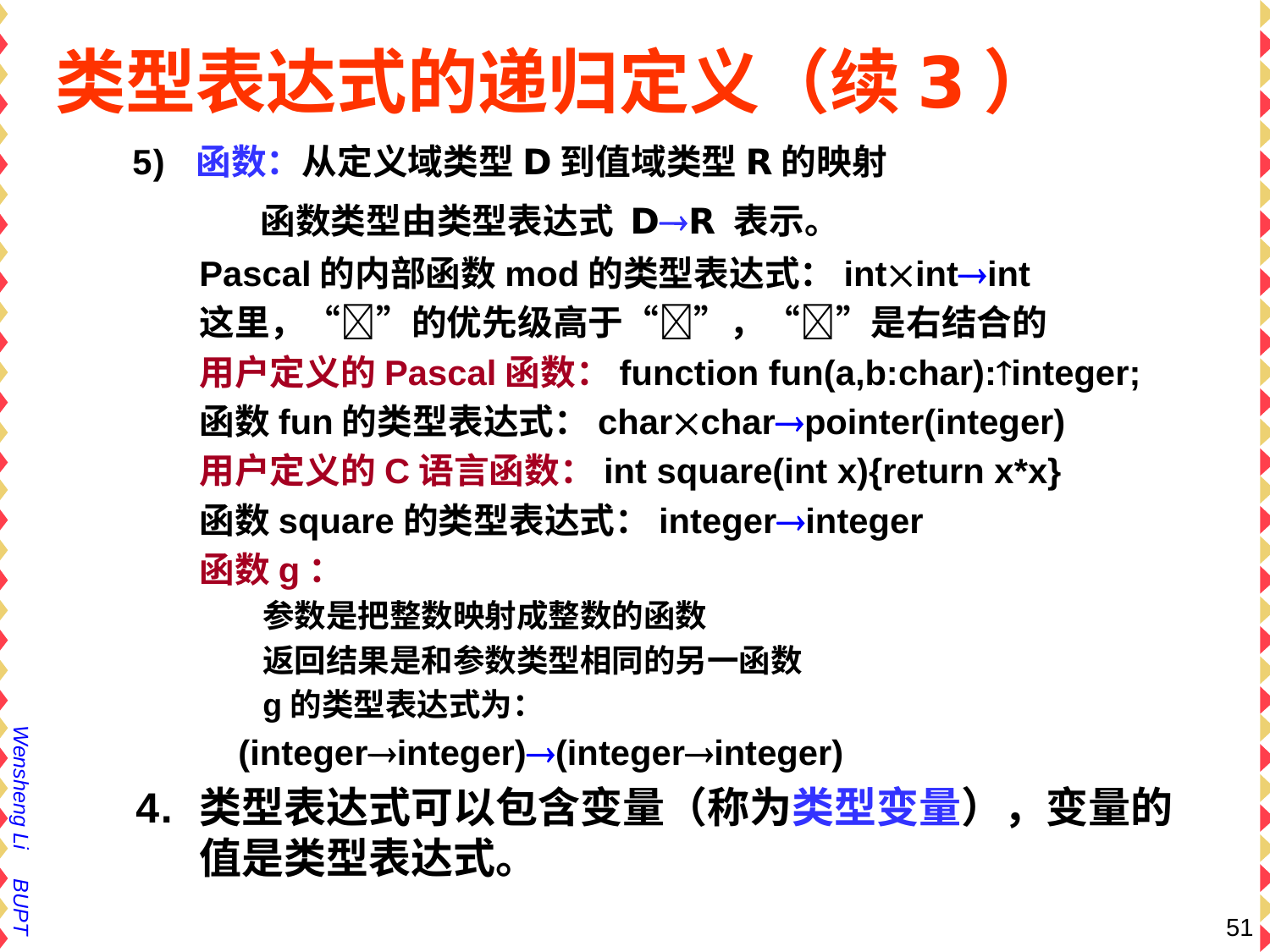

# 类型表达式的递归定义（续3）
函数：从定义域类型D到值域类型R的映射
        函数类型由类型表达式 D→R 表示。
Pascal的内部函数mod的类型表达式：int×int→int
这里，“×”的优先级高于“→”，“→”是右结合的
用户定义的Pascal函数：function fun(a,b:char):↑integer;
函数fun的类型表达式：char×char→pointer(integer)
用户定义的C语言函数：int square(int x){return x*x}
函数square的类型表达式：integer→integer
函数g：
参数是把整数映射成整数的函数
返回结果是和参数类型相同的另一函数
g的类型表达式为：
    (integer→integer)→(integer→integer)
类型表达式可以包含变量（称为类型变量），变量的值是类型表达式。
51